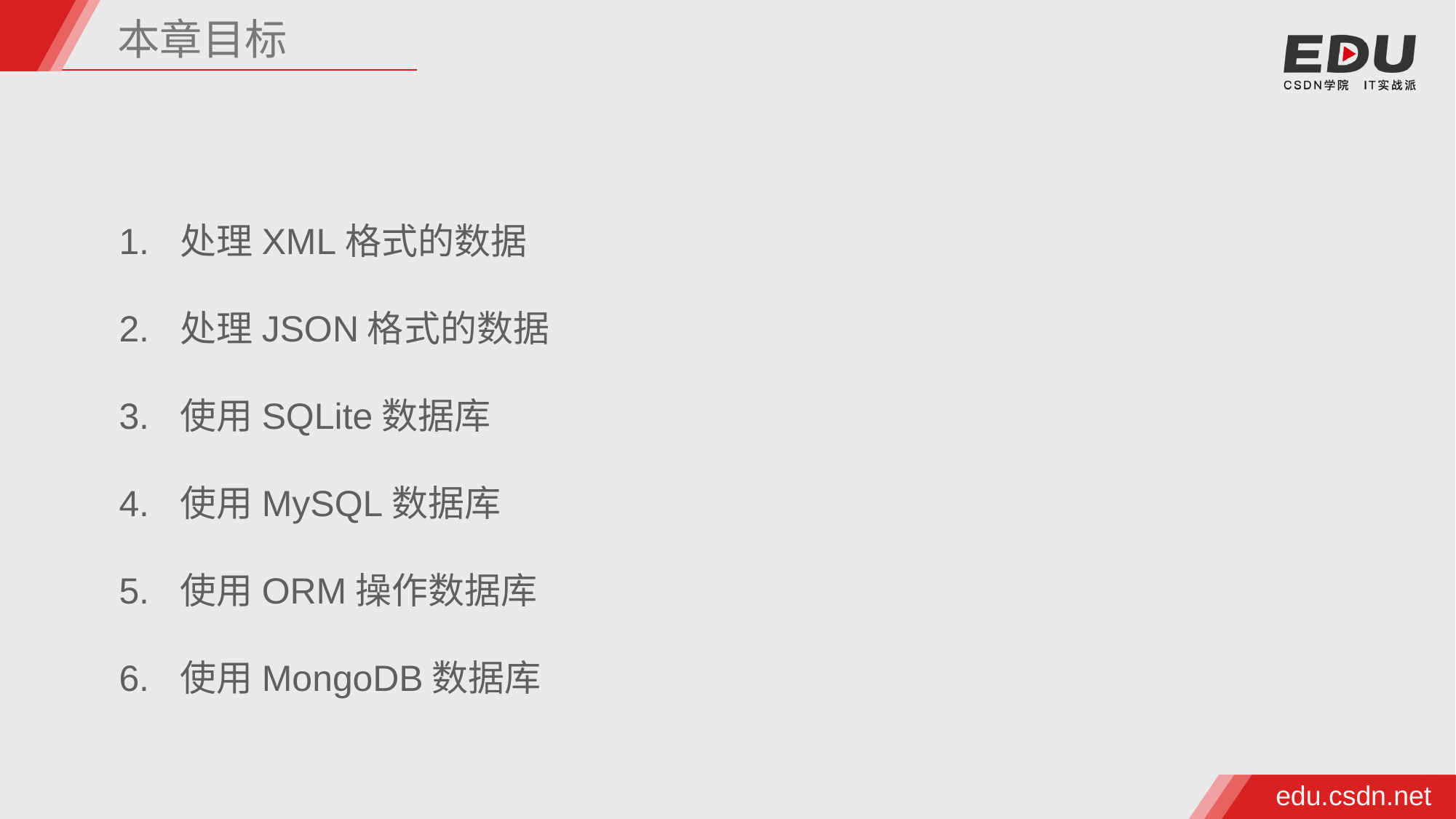

本章目标
处理XML格式的数据
处理JSON格式的数据
使用SQLite数据库
使用MySQL数据库
使用ORM操作数据库
使用MongoDB数据库
edu.csdn.net